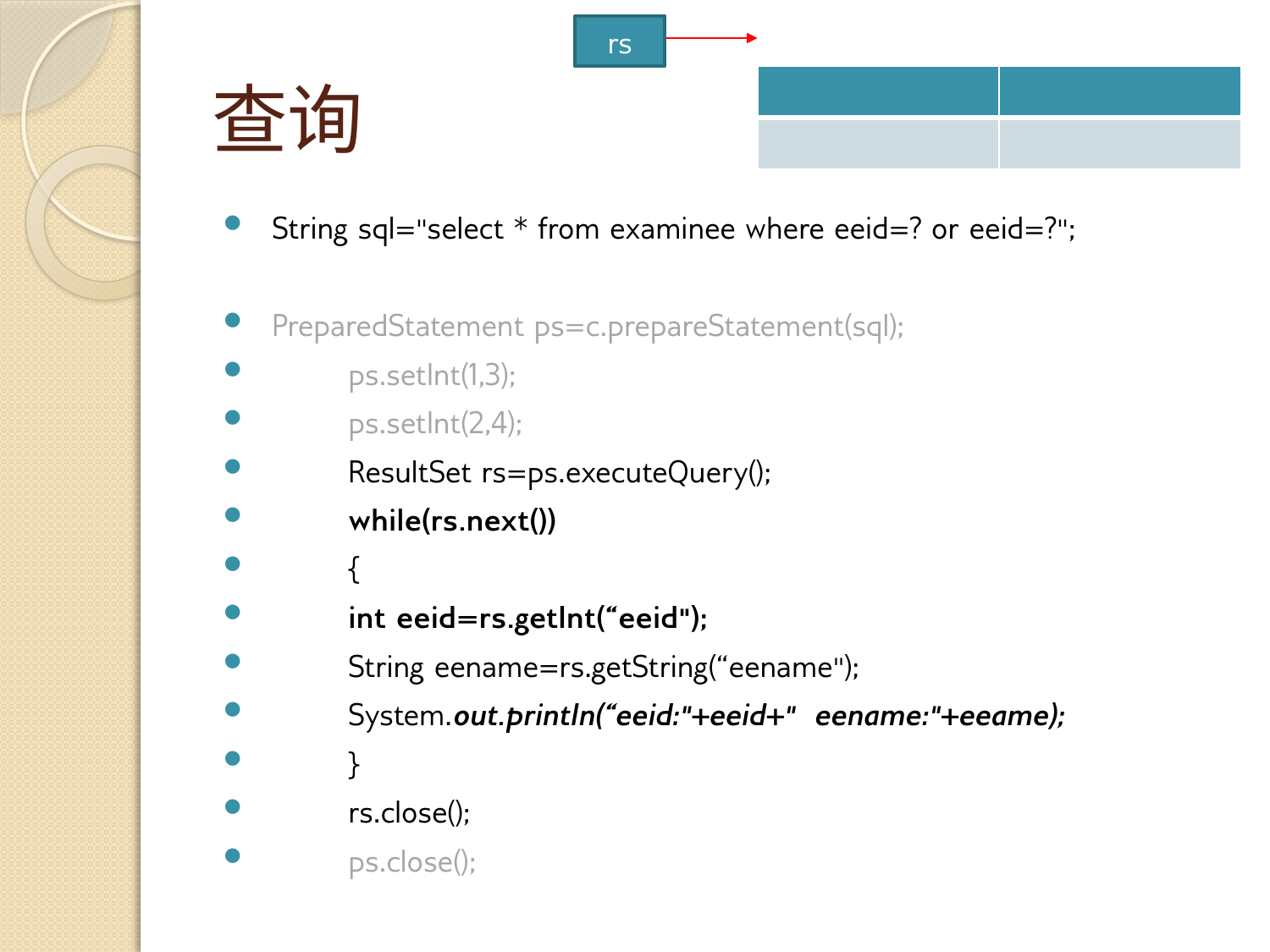

rs
# 查询
|  |  |
| --- | --- |
|  |  |
 String sql="select * from examinee where eeid=? or eeid=?";

 PreparedStatement ps=c.prepareStatement(sql);
         ps.setInt(1,3);
         ps.setInt(2,4);
         ResultSet rs=ps.executeQuery();
         while(rs.next())
         {
         int eeid=rs.getInt(“eeid");
         String eename=rs.getString(“eename");
         System.out.println(“eeid:"+eeid+"  eename:"+eeame);
         }
         rs.close();
         ps.close();